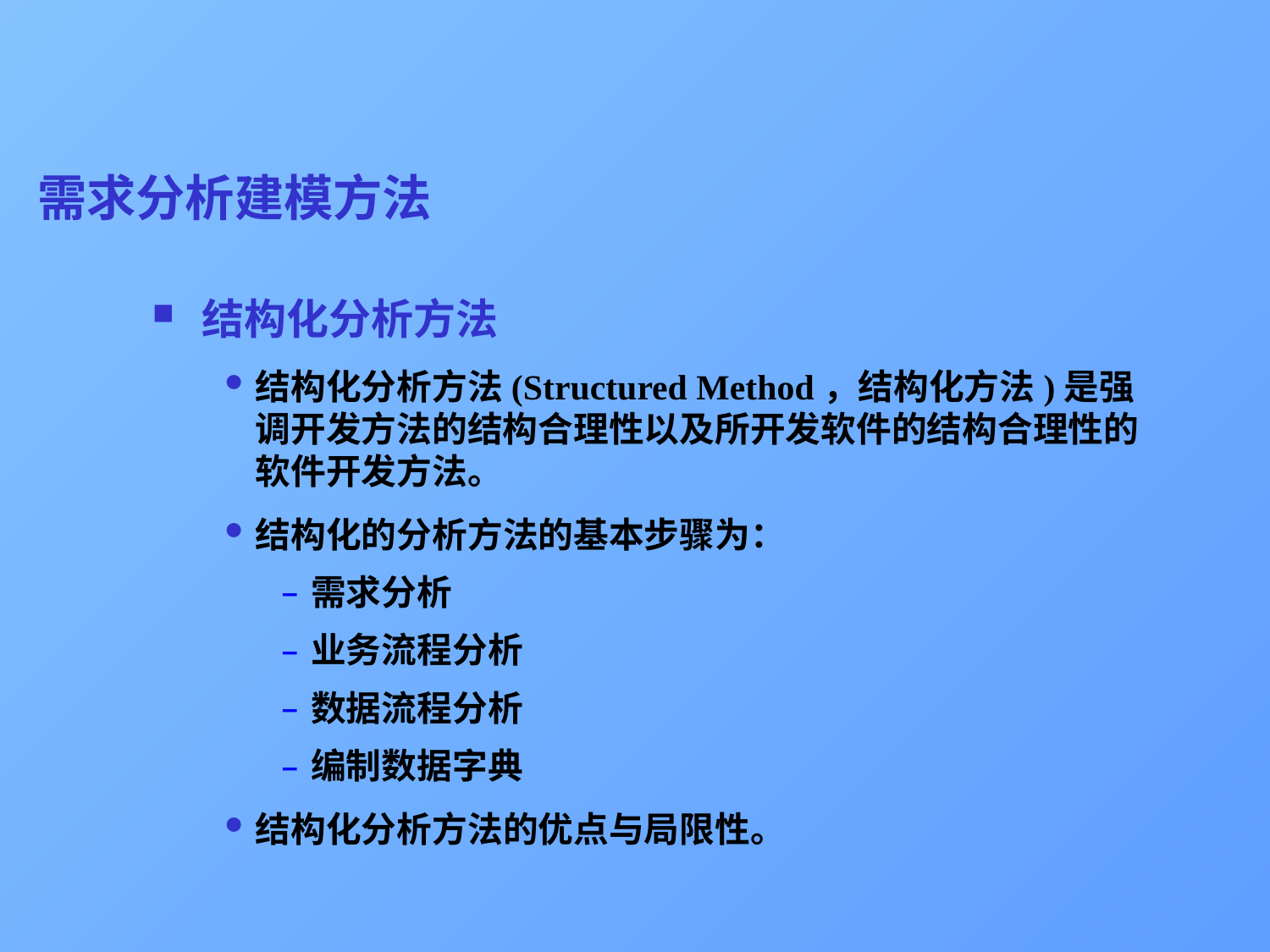

# 需求分析建模方法
 结构化分析方法
结构化分析方法(Structured Method，结构化方法)是强调开发方法的结构合理性以及所开发软件的结构合理性的软件开发方法。
结构化的分析方法的基本步骤为：
需求分析
业务流程分析
数据流程分析
编制数据字典
结构化分析方法的优点与局限性。